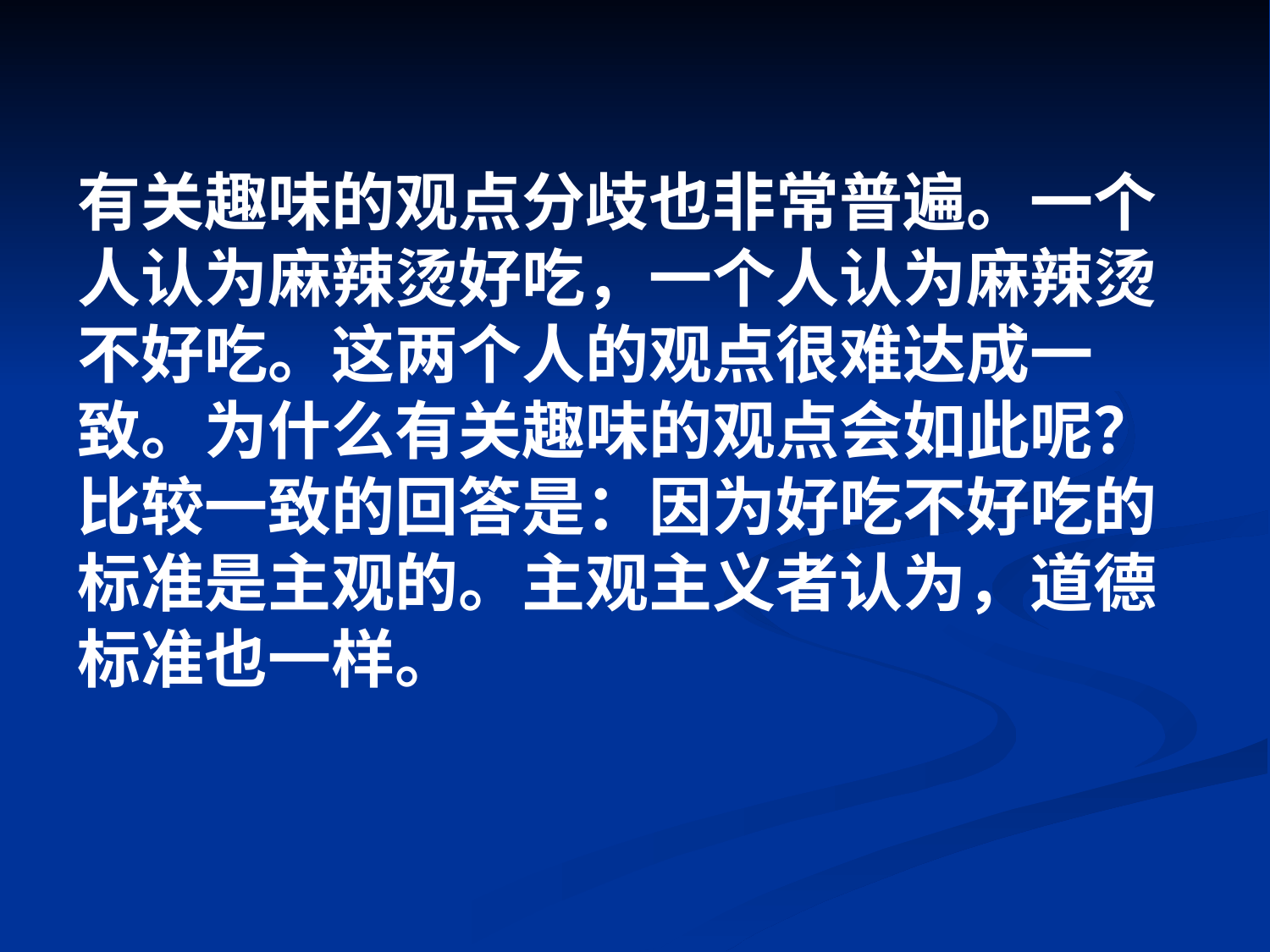

有关趣味的观点分歧也非常普遍。一个人认为麻辣烫好吃，一个人认为麻辣烫不好吃。这两个人的观点很难达成一致。为什么有关趣味的观点会如此呢？比较一致的回答是：因为好吃不好吃的标准是主观的。主观主义者认为，道德标准也一样。